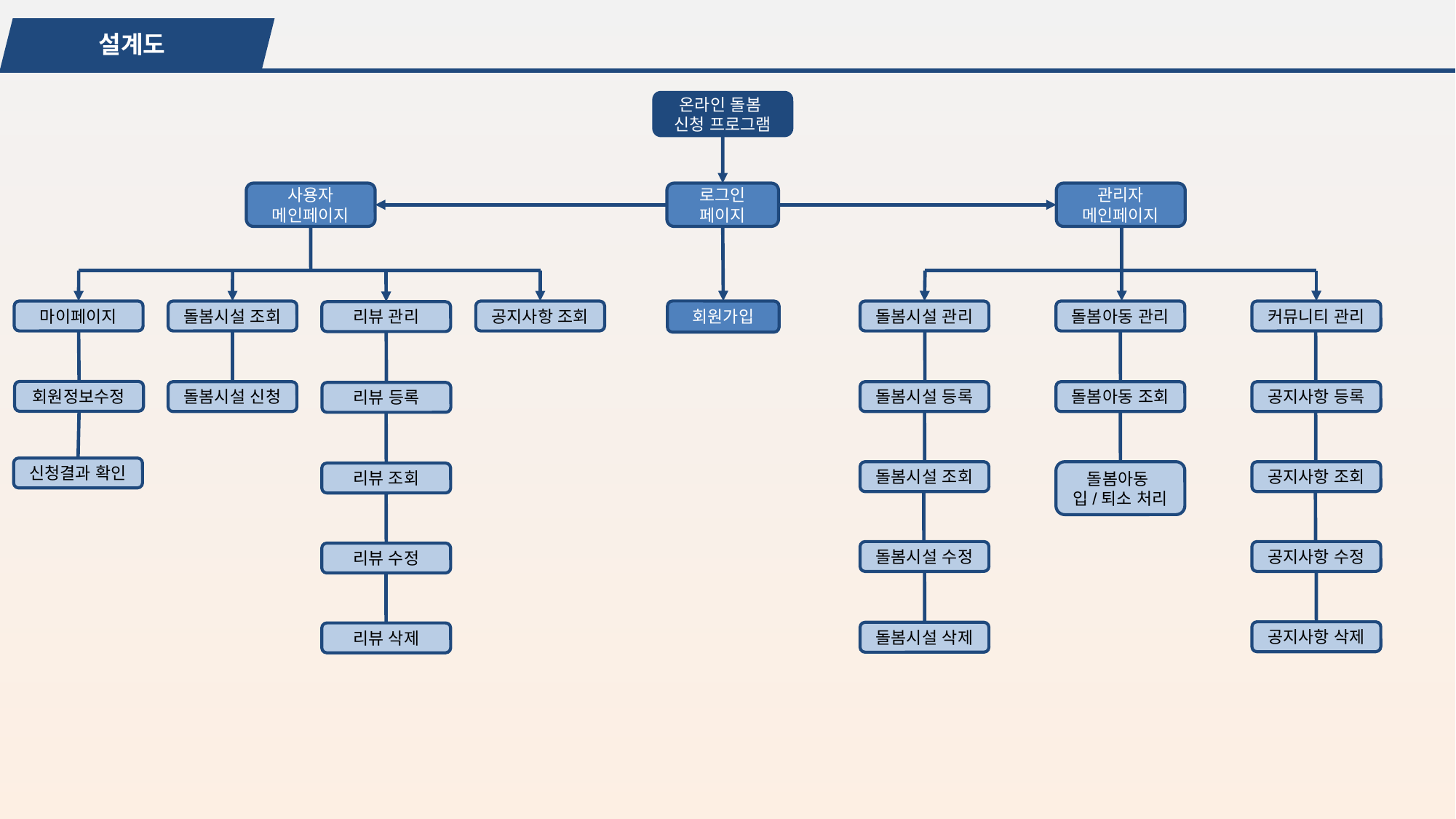

설계도

온라인 돌봄
신청 프로그램
사용자
메인페이지
관리자
메인페이지
로그인
페이지
회원가입
마이페이지
돌봄시설 조회
공지사항 조회
돌봄시설 관리
돌봄아동 관리
커뮤니티 관리
리뷰 관리
회원정보수정
돌봄시설 신청
돌봄시설 등록
돌봄아동 조회
공지사항 등록
리뷰 등록
신청결과 확인
돌봄시설 조회
돌봄아동
입/퇴소 처리
공지사항 조회
리뷰 조회
돌봄시설 수정
공지사항 수정
리뷰 수정
공지사항 삭제
돌봄시설 삭제
리뷰 삭제